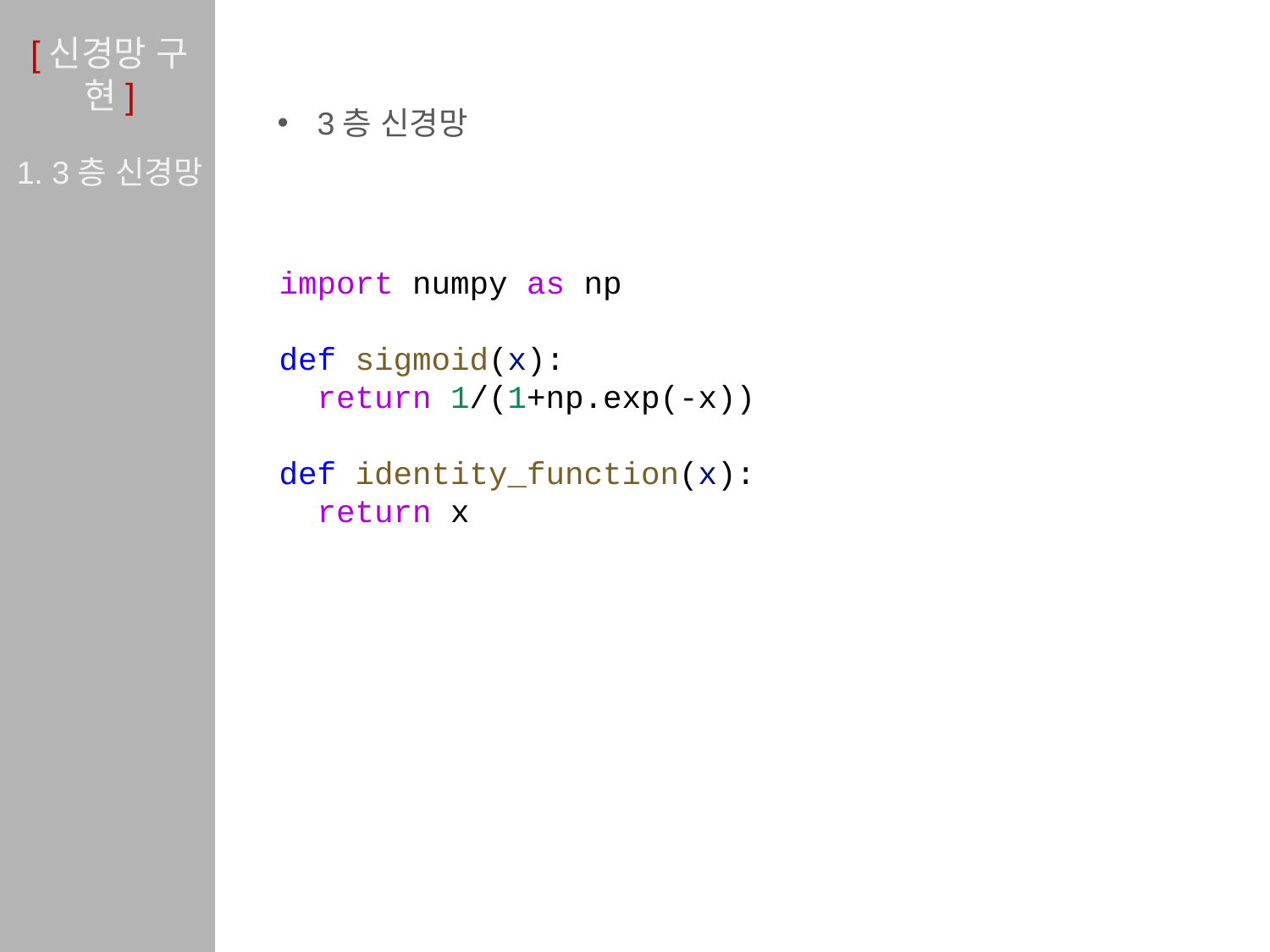

[신경망 구현]
3층 신경망

1. 3층 신경망
import numpy as np
def sigmoid(x):
  return 1/(1+np.exp(-x))
def identity_function(x):
  return x